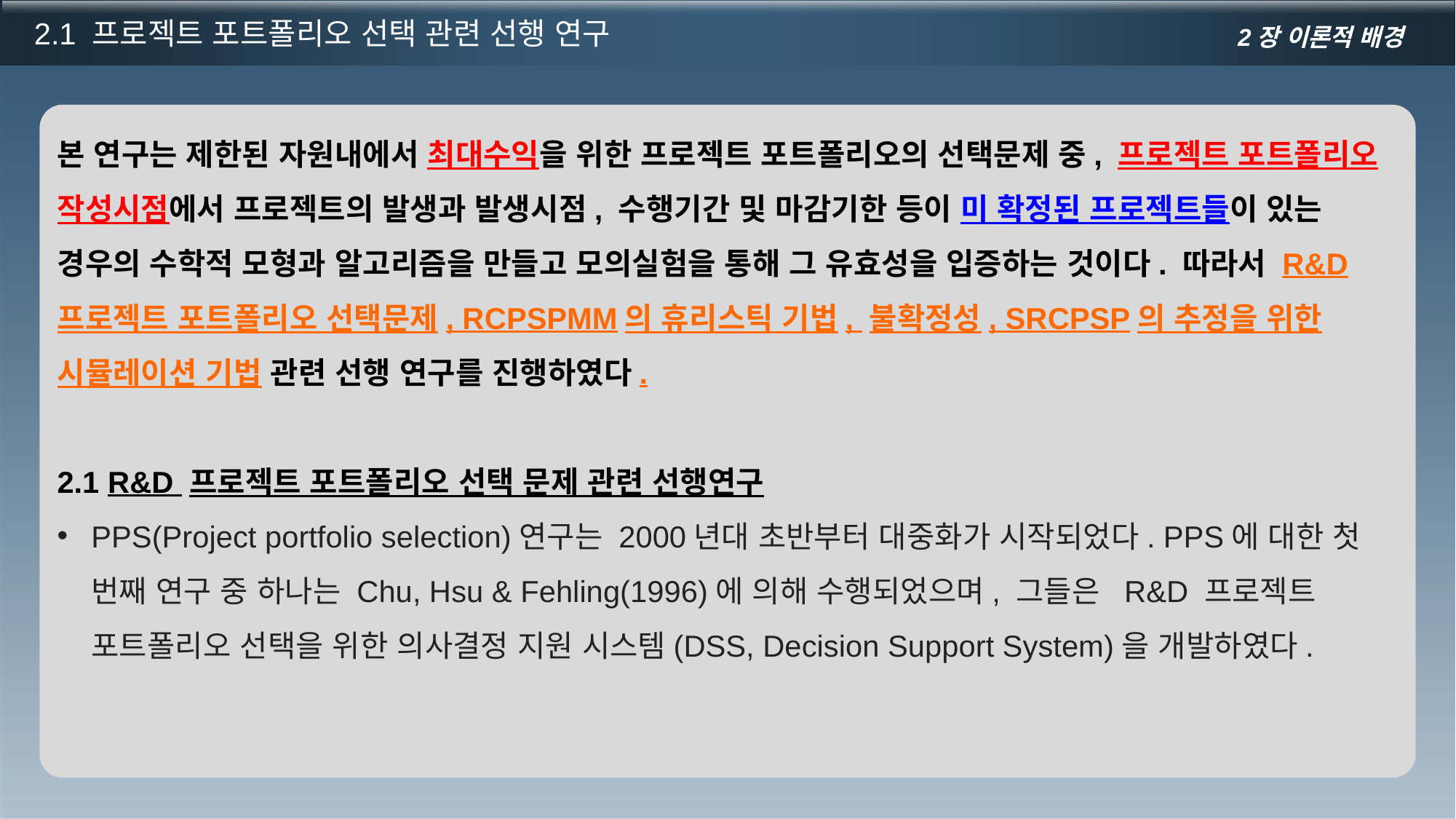

2.1 프로젝트 포트폴리오 선택 관련 선행 연구
2장 이론적 배경
본 연구는 제한된 자원내에서 최대수익을 위한 프로젝트 포트폴리오의 선택문제 중, 프로젝트 포트폴리오 작성시점에서 프로젝트의 발생과 발생시점, 수행기간 및 마감기한 등이 미 확정된 프로젝트들이 있는 경우의 수학적 모형과 알고리즘을 만들고 모의실험을 통해 그 유효성을 입증하는 것이다. 따라서 R&D 프로젝트 포트폴리오 선택문제, RCPSPMM의 휴리스틱 기법, 불확정성, SRCPSP의 추정을 위한 시뮬레이션 기법 관련 선행 연구를 진행하였다.

2.1 R&D 프로젝트 포트폴리오 선택 문제 관련 선행연구
PPS(Project portfolio selection)연구는 2000년대 초반부터 대중화가 시작되었다. PPS에 대한 첫 번째 연구 중 하나는 Chu, Hsu & Fehling(1996)에 의해 수행되었으며, 그들은  R&D 프로젝트 포트폴리오 선택을 위한 의사결정 지원 시스템(DSS, Decision Support System)을 개발하였다.